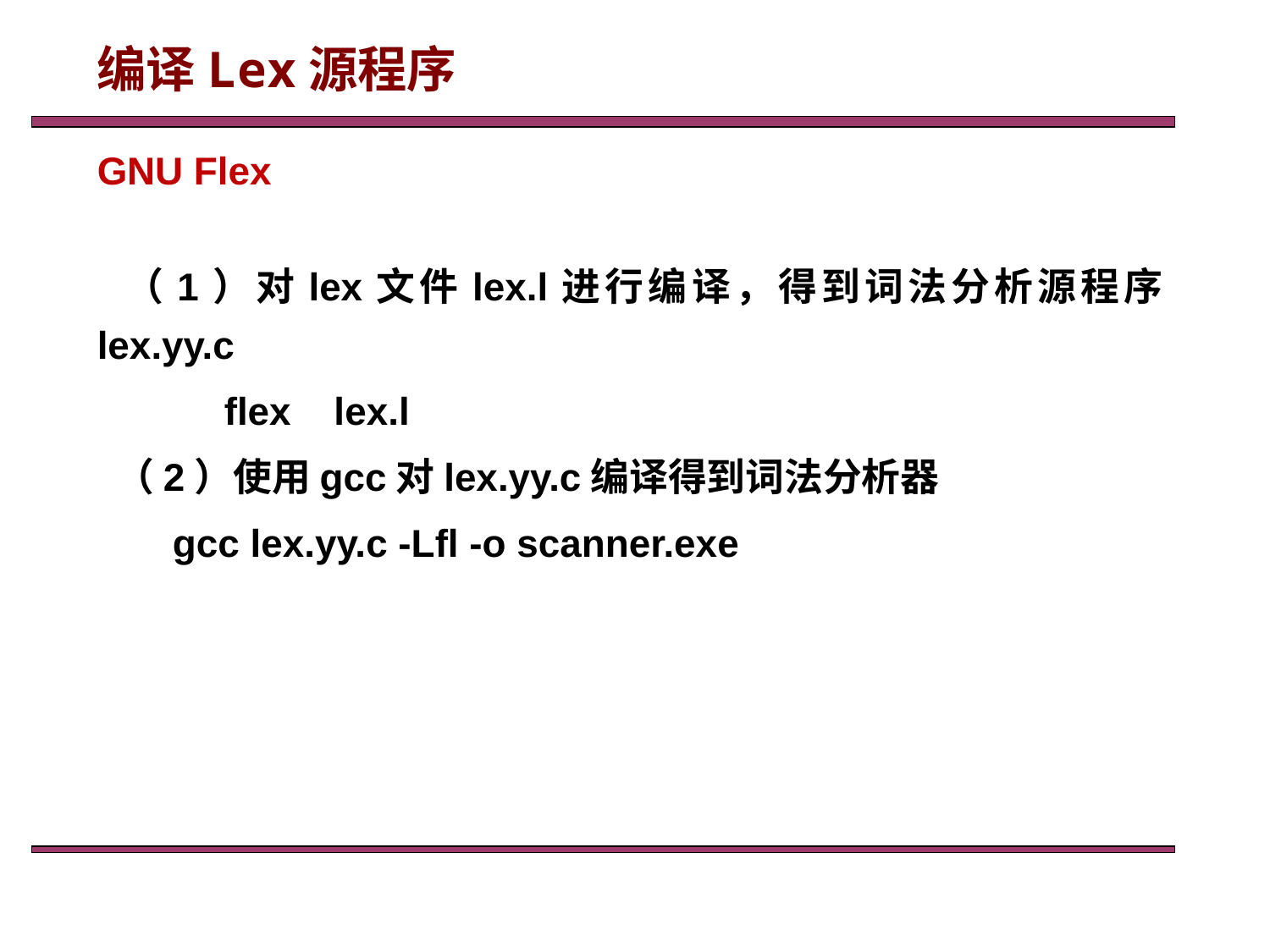

编译Lex源程序
GNU Flex

 （1）对lex文件lex.l进行编译，得到词法分析源程序lex.yy.c
	flex    lex.l
 （2）使用gcc对lex.yy.c编译得到词法分析器
       gcc lex.yy.c -Lfl -o scanner.exe

11
11